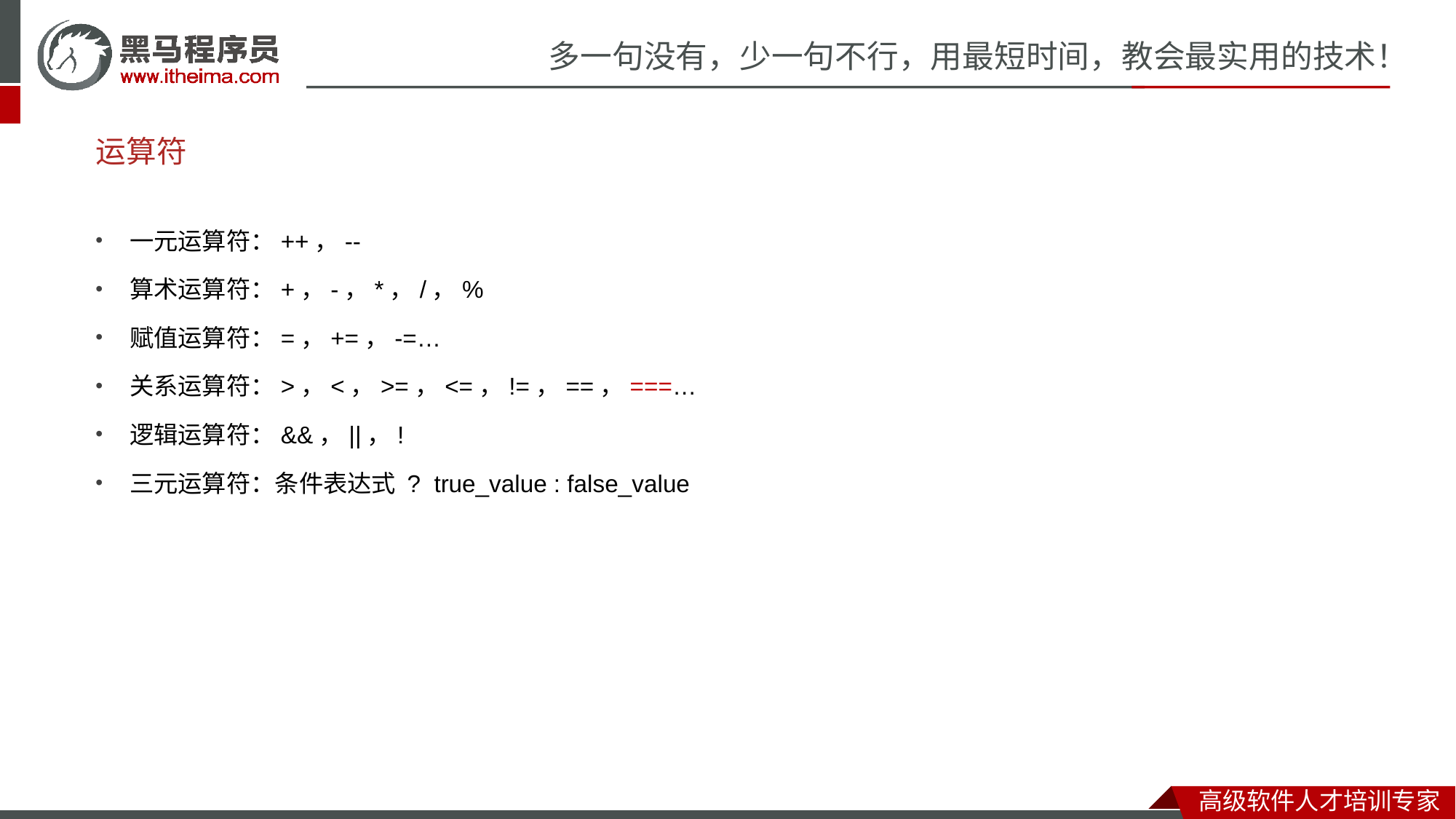

# 运算符
一元运算符：++，--
算术运算符：+，-，*，/，%
赋值运算符：=，+=，-=…
关系运算符：>，<，>=，<=，!=，==，===…
逻辑运算符：&&，||，!
三元运算符：条件表达式 ?  true_value : false_value